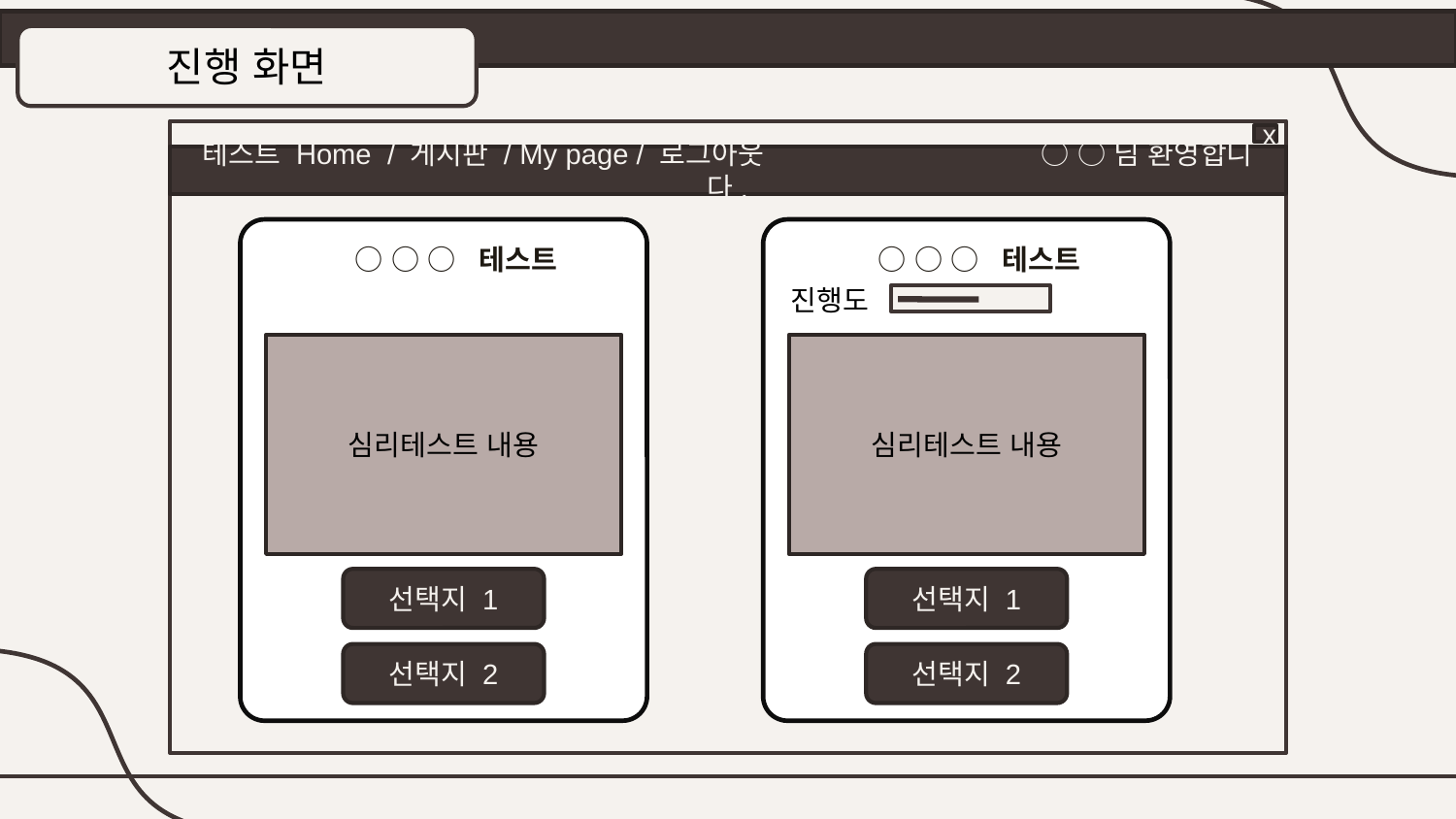

진행 화면

x
테스트 Home  / 게시판 / My page / 로그아웃	                                ○ ○ 님 환영합니다.

○ ○ ○  테스트
심리테스트 내용
선택지 1
선택지 2

○ ○ ○  테스트
진행도

심리테스트 내용
선택지 1
선택지 2